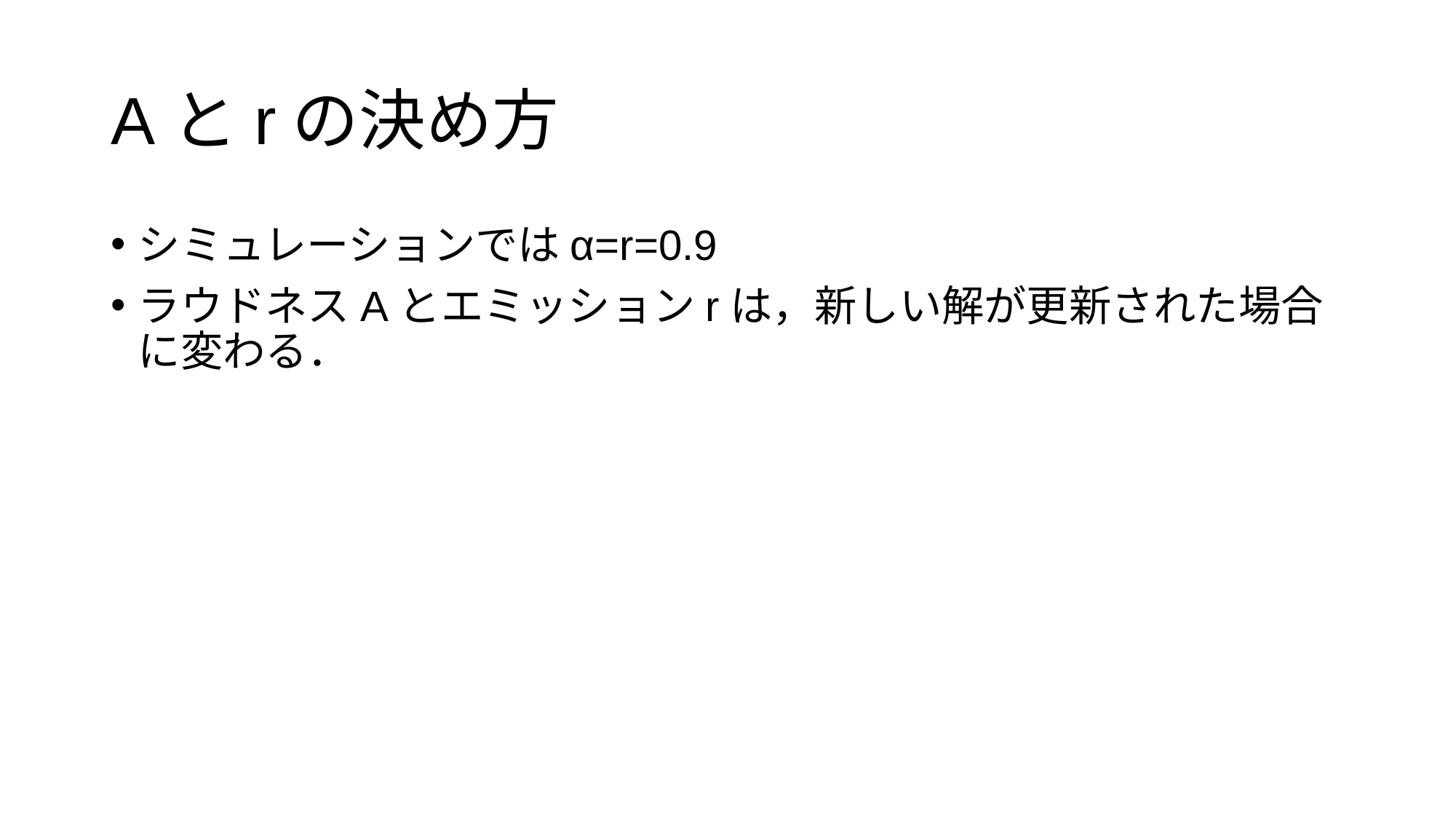

# Aとrの決め方
シミュレーションではα=r=0.9
ラウドネスAとエミッションrは，新しい解が更新された場合に変わる．